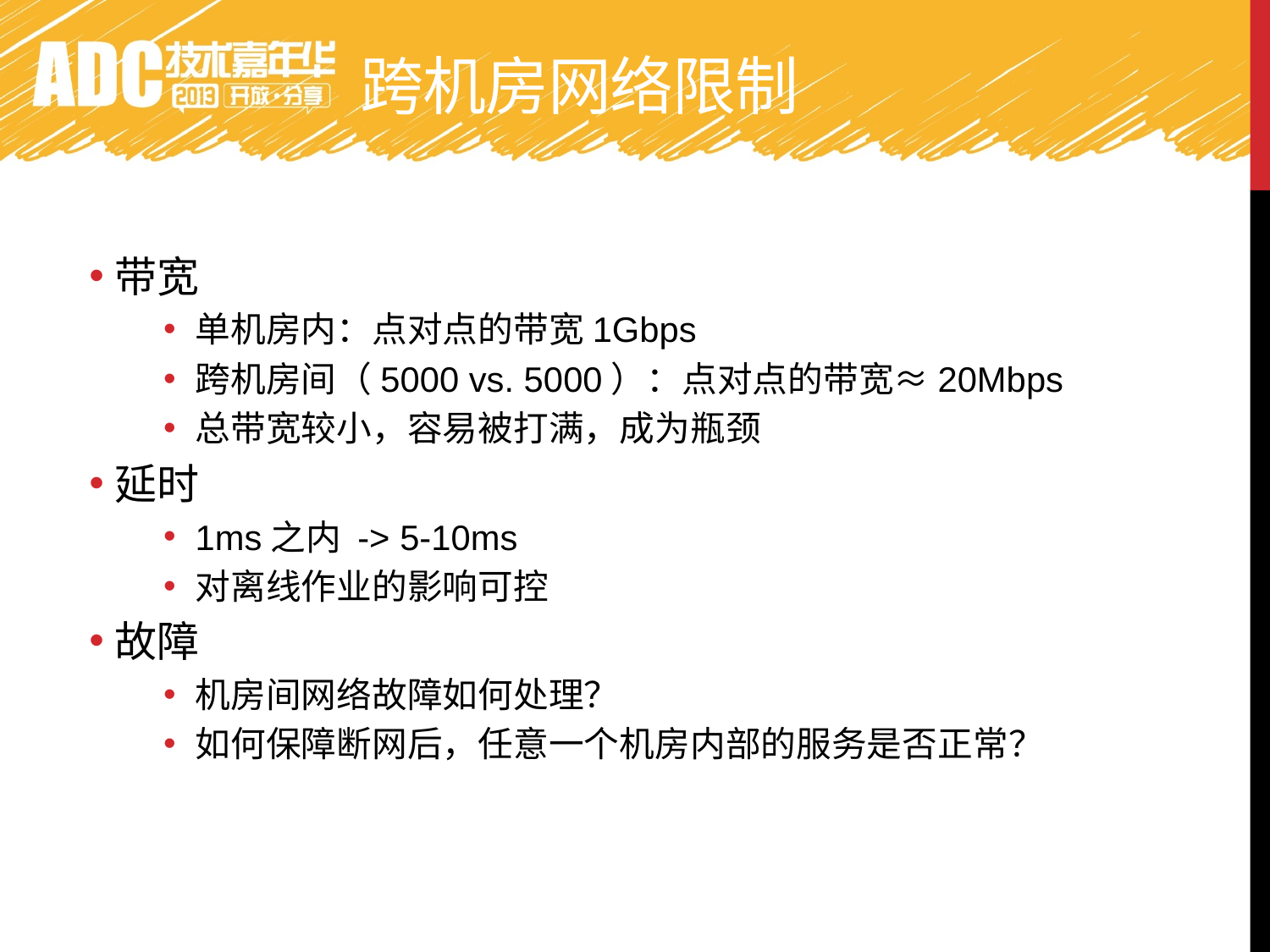

# 跨机房网络限制
带宽
单机房内：点对点的带宽1Gbps
跨机房间（5000 vs. 5000）：点对点的带宽≈20Mbps
总带宽较小，容易被打满，成为瓶颈
延时
1ms之内 -> 5-10ms
对离线作业的影响可控
故障
机房间网络故障如何处理？
如何保障断网后，任意一个机房内部的服务是否正常？